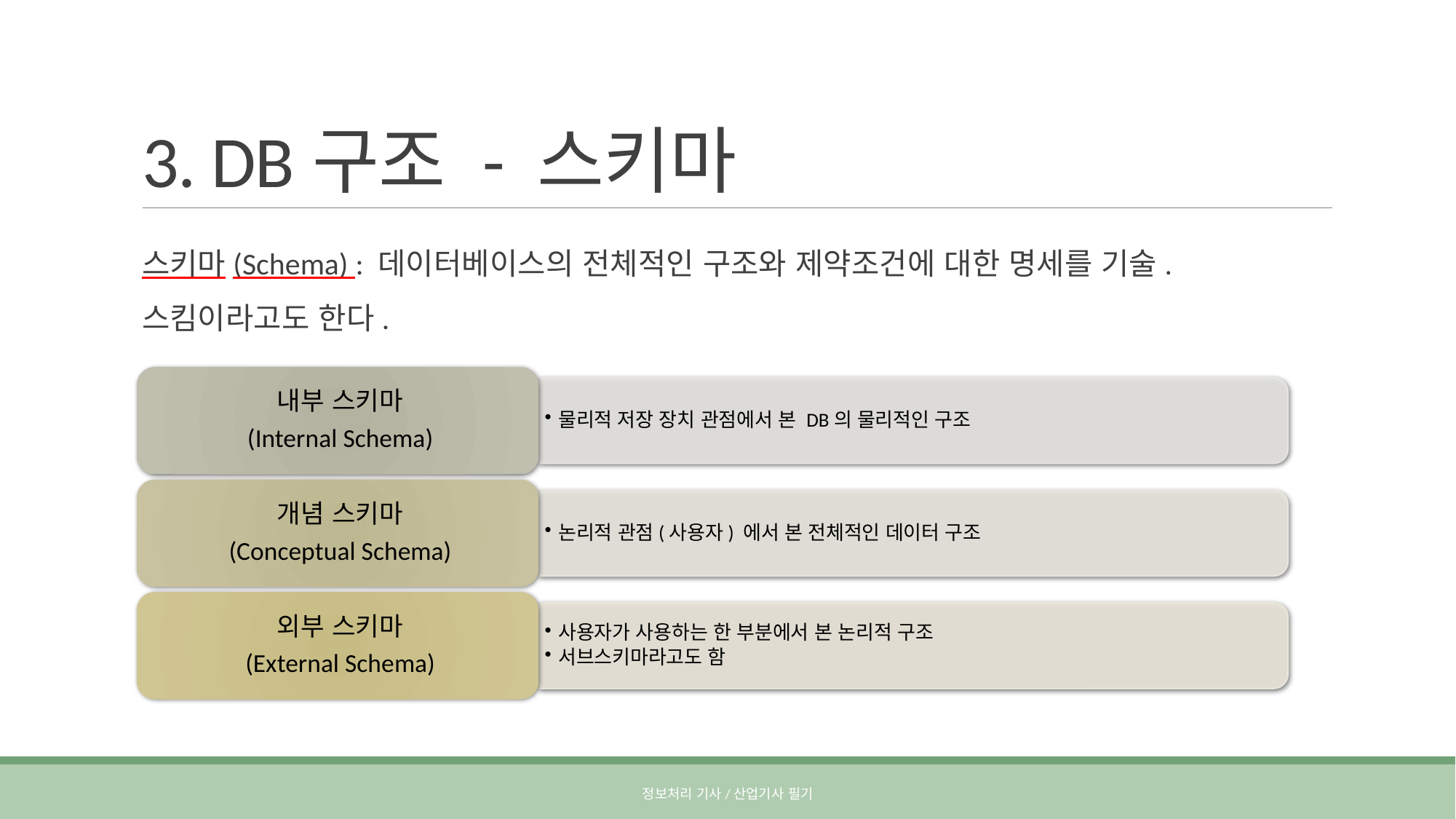

# 3. DB구조 - 스키마
스키마(Schema) : 데이터베이스의 전체적인 구조와 제약조건에 대한 명세를 기술. 스킴이라고도 한다.
물리적 저장 장치 관점에서 본 DB의 물리적인 구조
내부 스키마
(Internal Schema)
논리적 관점(사용자) 에서 본 전체적인 데이터 구조
개념 스키마
(Conceptual Schema)
사용자가 사용하는 한 부분에서 본 논리적 구조
서브스키마라고도 함
외부 스키마
(External Schema)
정보처리 기사/산업기사 필기